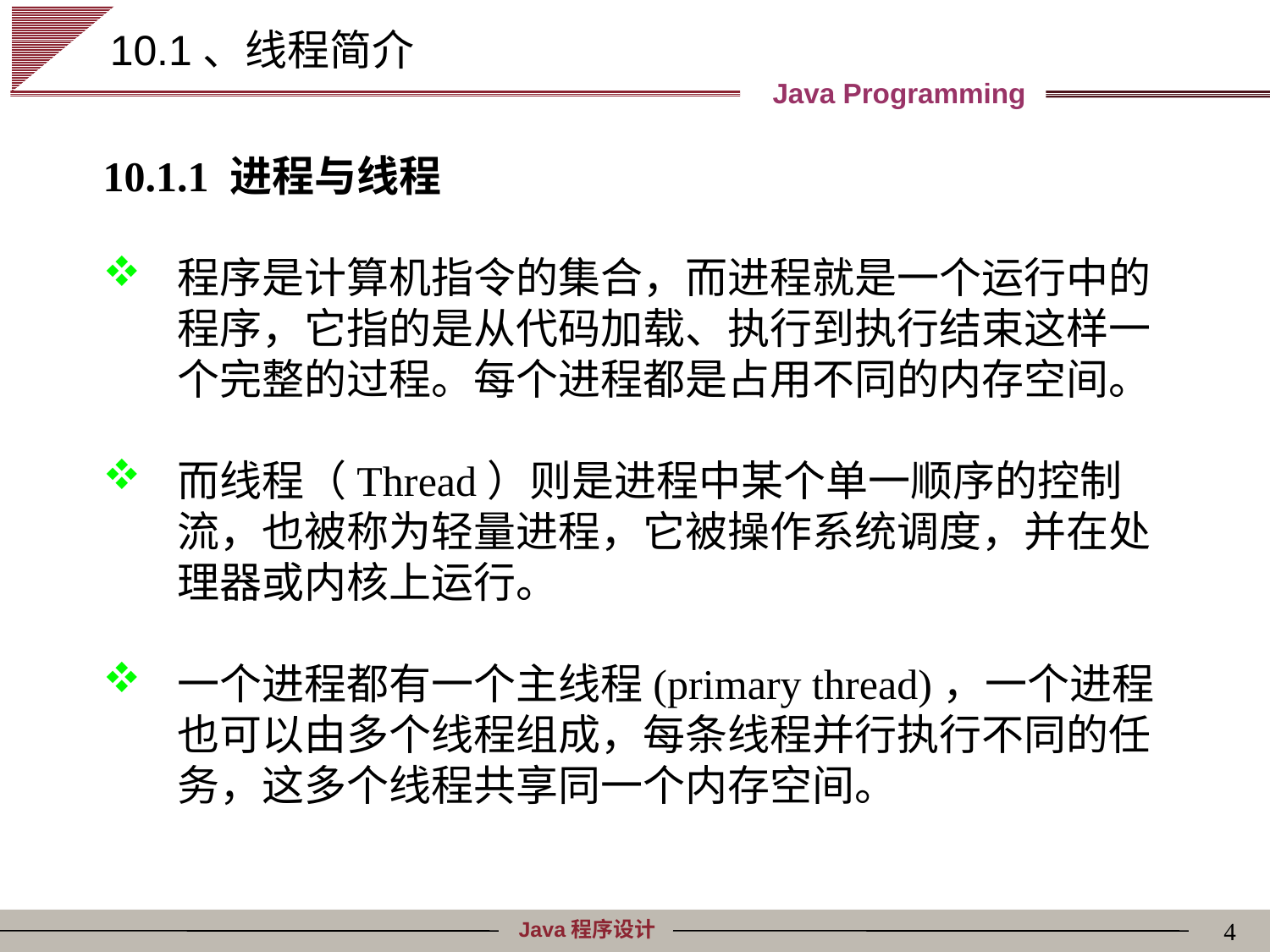

# 10.1、线程简介
10.1.1 进程与线程

程序是计算机指令的集合，而进程就是一个运行中的程序，它指的是从代码加载、执行到执行结束这样一个完整的过程。每个进程都是占用不同的内存空间。

而线程（Thread）则是进程中某个单一顺序的控制流，也被称为轻量进程，它被操作系统调度，并在处理器或内核上运行。

一个进程都有一个主线程(primary thread)，一个进程也可以由多个线程组成，每条线程并行执行不同的任务，这多个线程共享同一个内存空间。